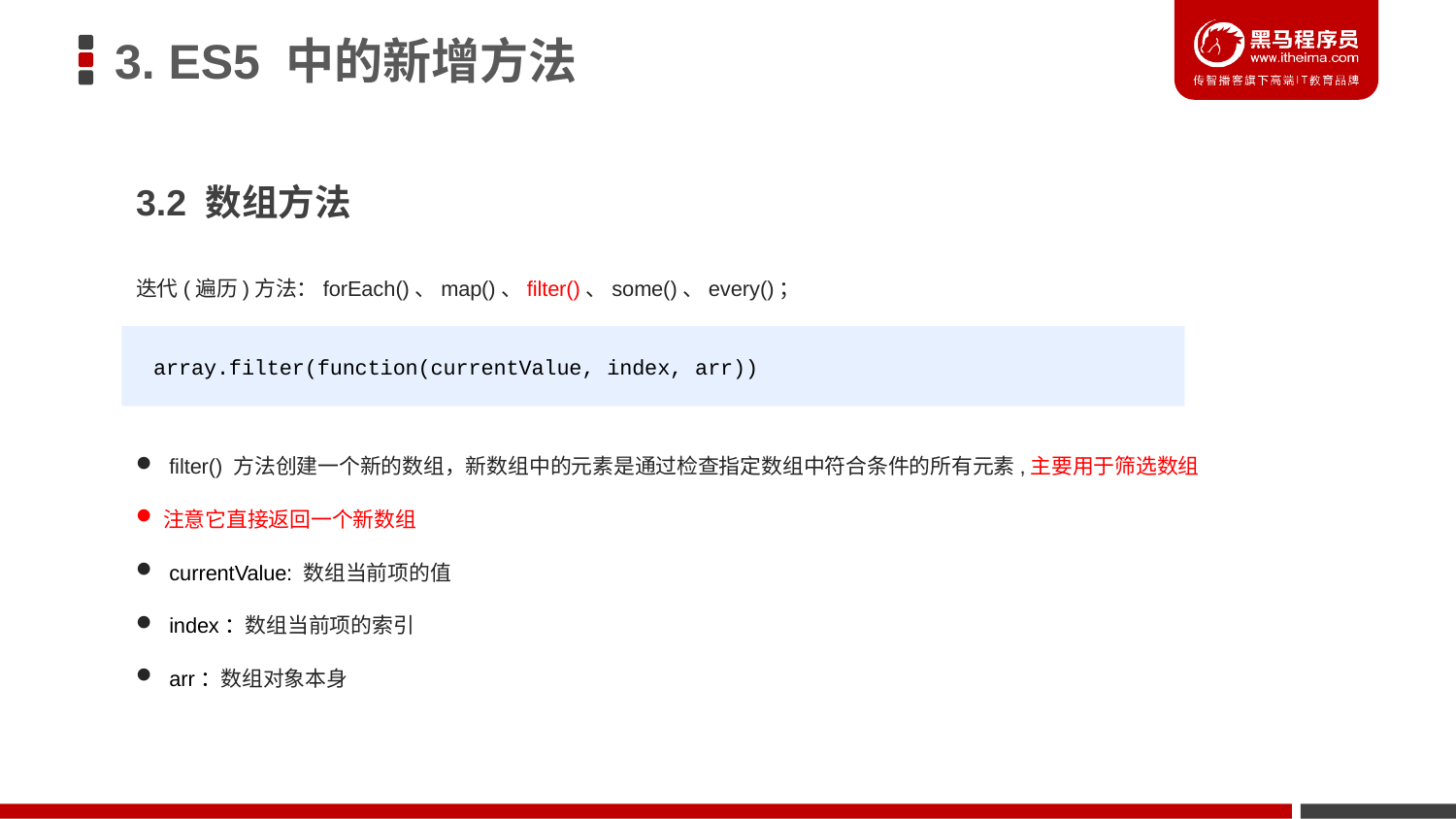

# 3. ES5 中的新增方法
3.2 数组方法
迭代(遍历)方法：forEach()、map()、filter()、some()、every()；
array.filter(function(currentValue, index, arr))
 filter() 方法创建一个新的数组，新数组中的元素是通过检查指定数组中符合条件的所有元素,主要用于筛选数组
注意它直接返回一个新数组
 currentValue: 数组当前项的值
 index：数组当前项的索引
 arr：数组对象本身